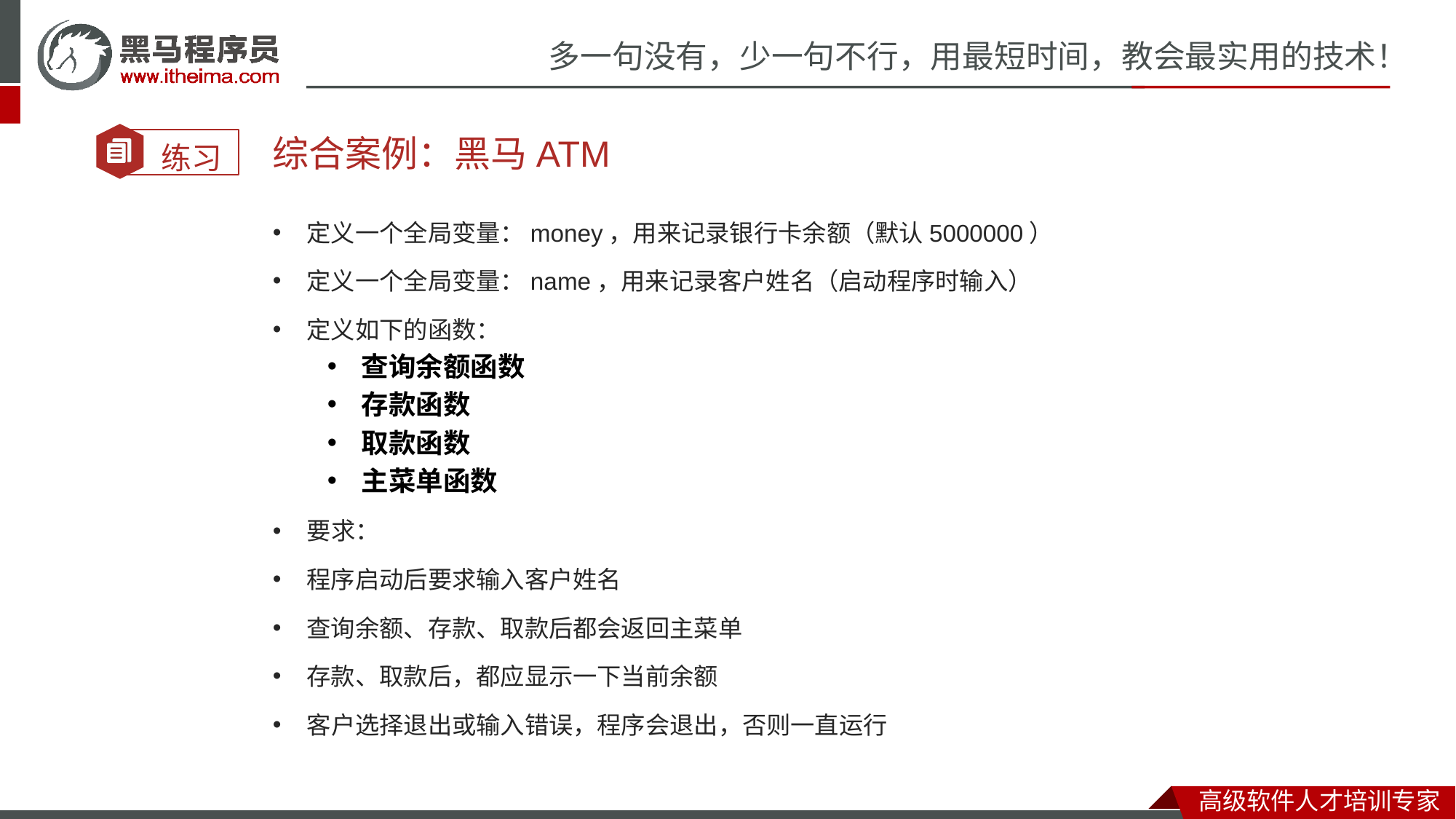

综合案例：黑马ATM
定义一个全局变量：money，用来记录银行卡余额（默认5000000）
定义一个全局变量：name，用来记录客户姓名（启动程序时输入）
定义如下的函数：
查询余额函数
存款函数
取款函数
主菜单函数
要求：
程序启动后要求输入客户姓名
查询余额、存款、取款后都会返回主菜单
存款、取款后，都应显示一下当前余额
客户选择退出或输入错误，程序会退出，否则一直运行